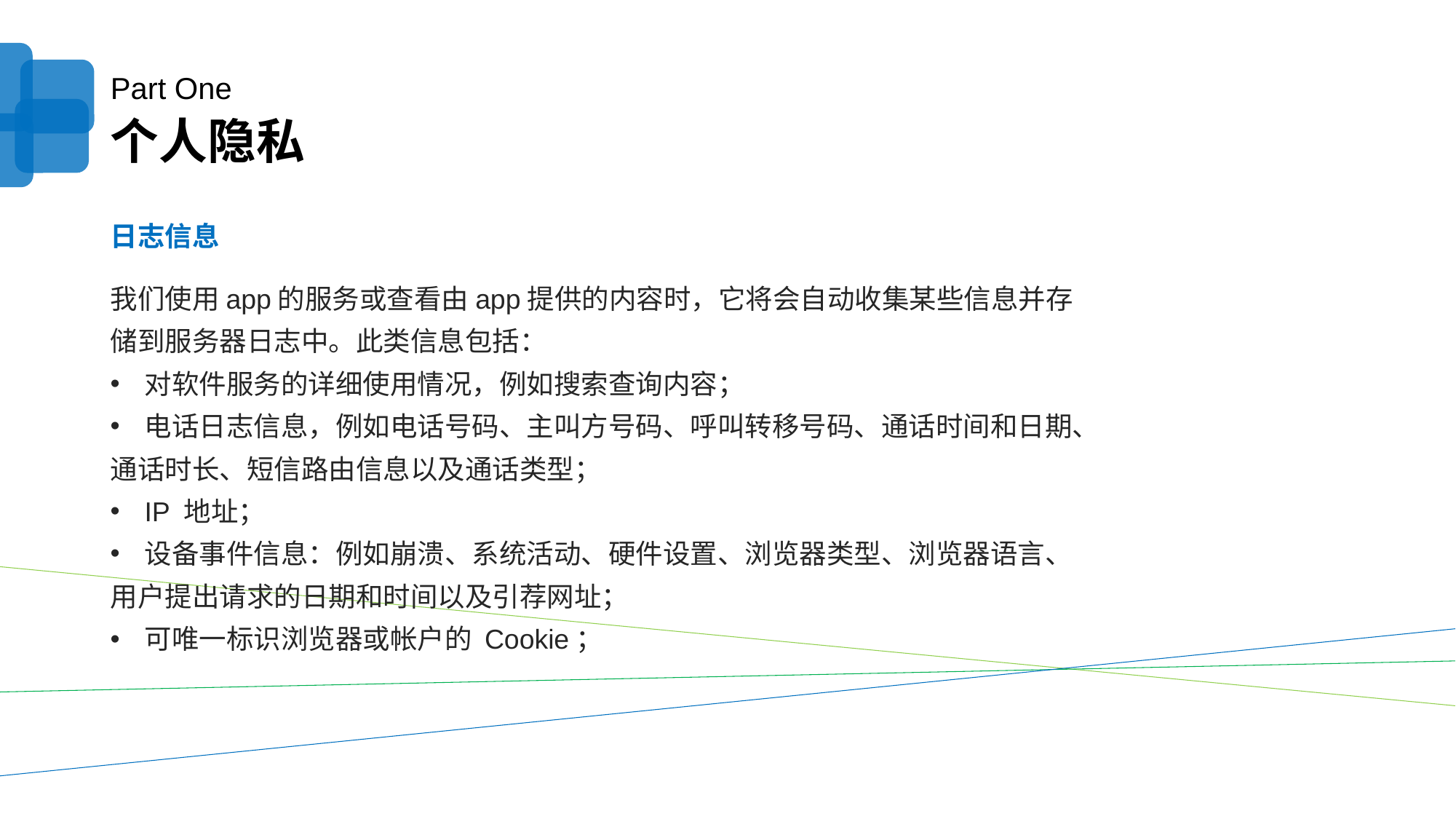

Part One
个人隐私
日志信息
我们使用app的服务或查看由app提供的内容时，它将会自动收集某些信息并存
储到服务器日志中。此类信息包括：
对软件服务的详细使用情况，例如搜索查询内容；
电话日志信息，例如电话号码、主叫方号码、呼叫转移号码、通话时间和日期、
通话时长、短信路由信息以及通话类型；
IP 地址；
设备事件信息：例如崩溃、系统活动、硬件设置、浏览器类型、浏览器语言、
用户提出请求的日期和时间以及引荐网址；
可唯一标识浏览器或帐户的 Cookie；